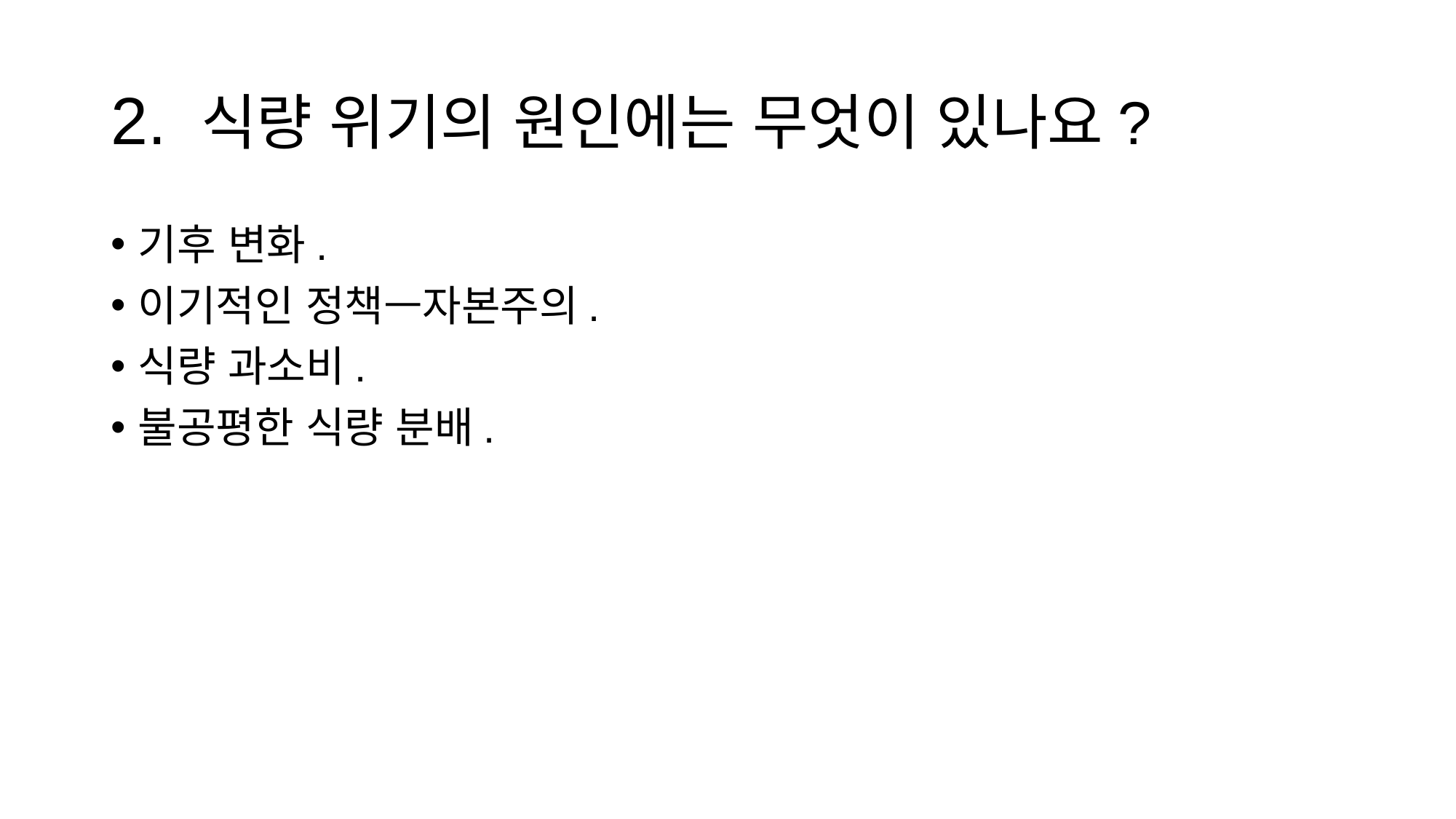

# 2. 식량 위기의 원인에는 무엇이 있나요?
기후 변화.
이기적인 정책ㅡ자본주의.
식량 과소비.
불공평한 식량 분배.